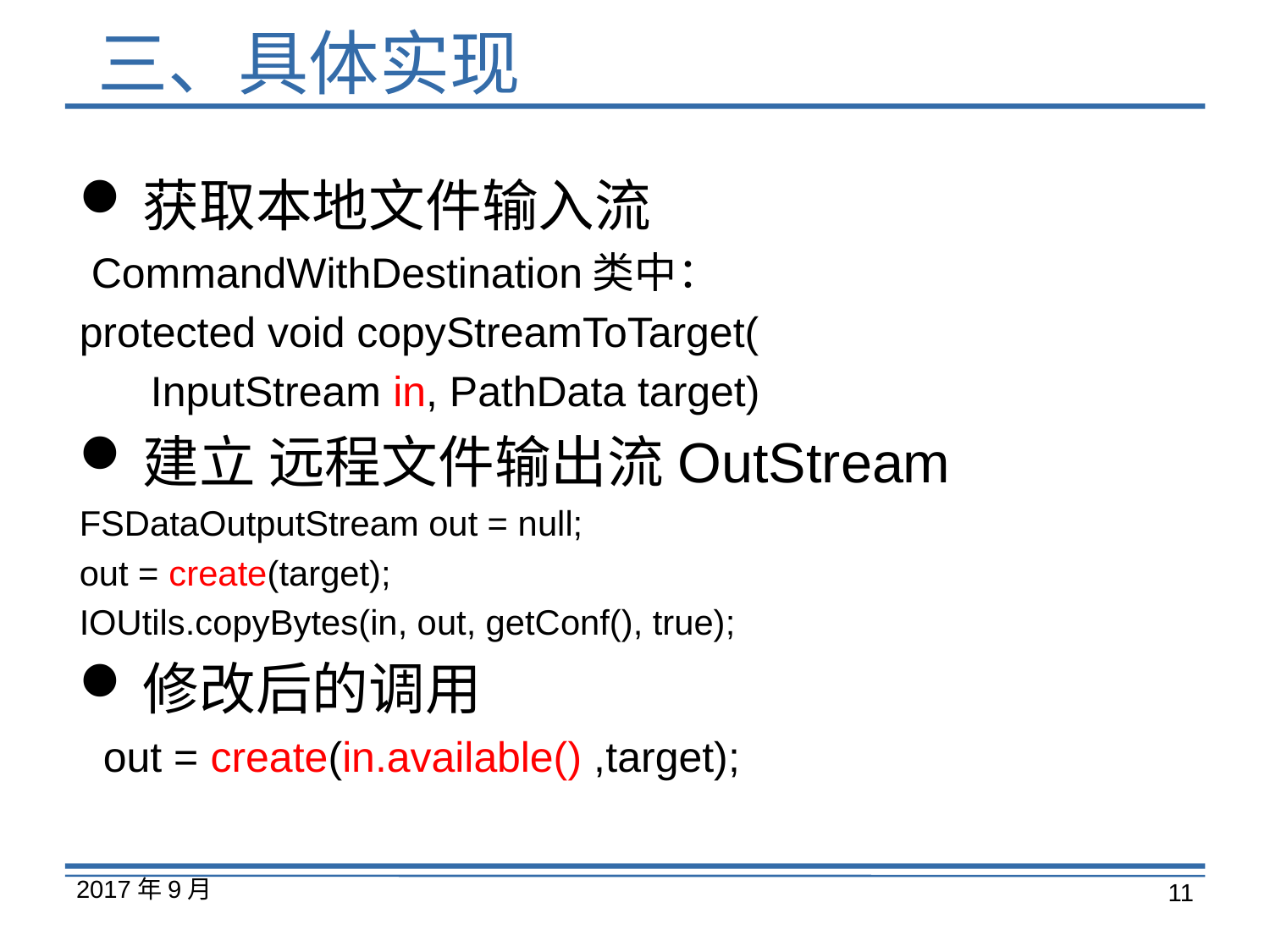

# 三、具体实现

获取本地文件输入流
 CommandWithDestination类中：
protected void copyStreamToTarget(
      InputStream in, PathData target)
建立 远程文件输出流OutStream
FSDataOutputStream out = null;
out = create(target);
IOUtils.copyBytes(in, out, getConf(), true);
修改后的调用
  out = create(in.available() ,target);

2017年9月
11